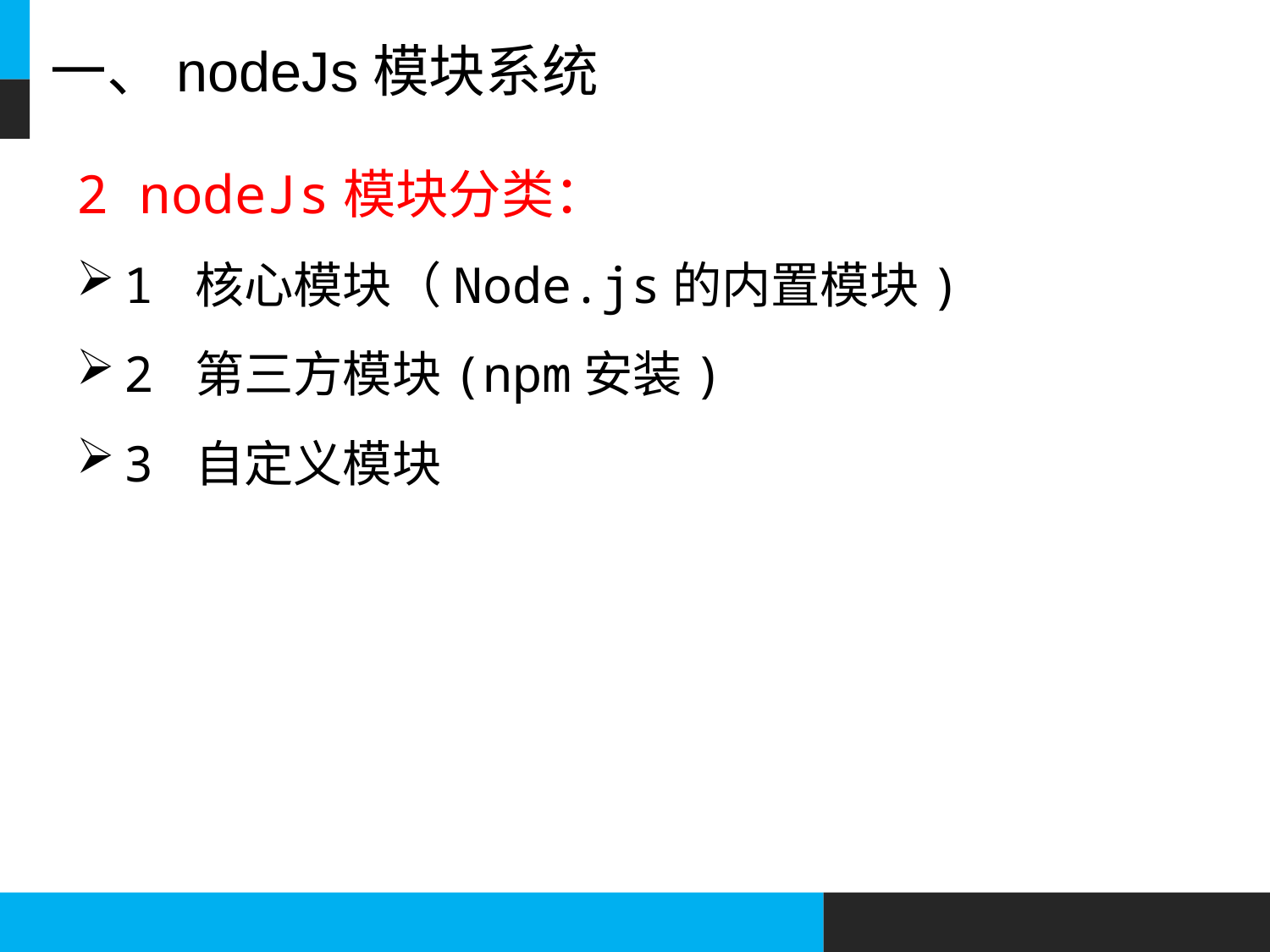

# 一、nodeJs模块系统
2 nodeJs模块分类：
1 核心模块（Node.js的内置模块)
2 第三方模块(npm安装)
3 自定义模块